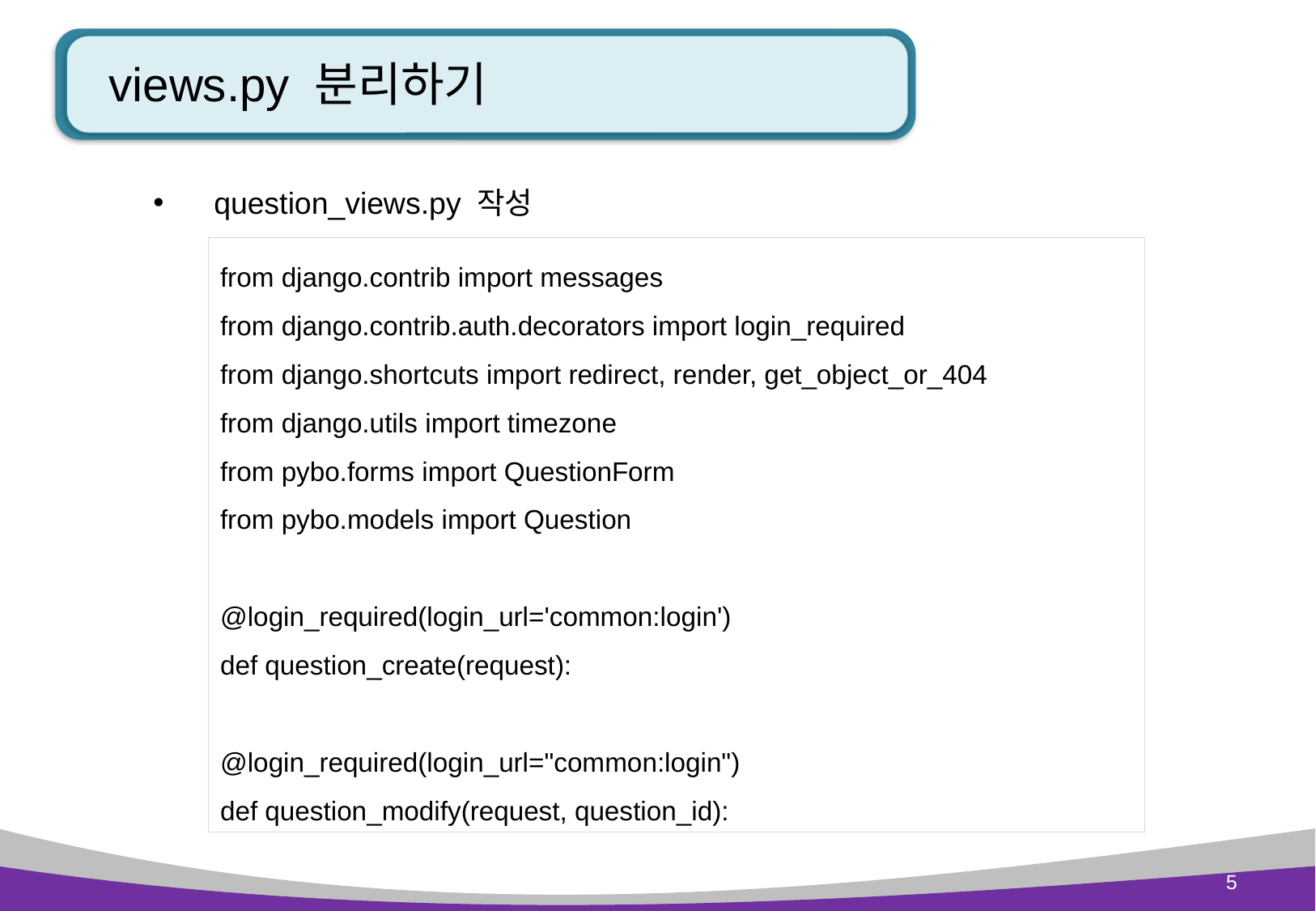

# views.py 분리하기
question_views.py 작성
from django.contrib import messages
from django.contrib.auth.decorators import login_required
from django.shortcuts import redirect, render, get_object_or_404
from django.utils import timezone
from pybo.forms import QuestionForm
from pybo.models import Question

@login_required(login_url='common:login')
def question_create(request):

@login_required(login_url="common:login")
def question_modify(request, question_id):
5